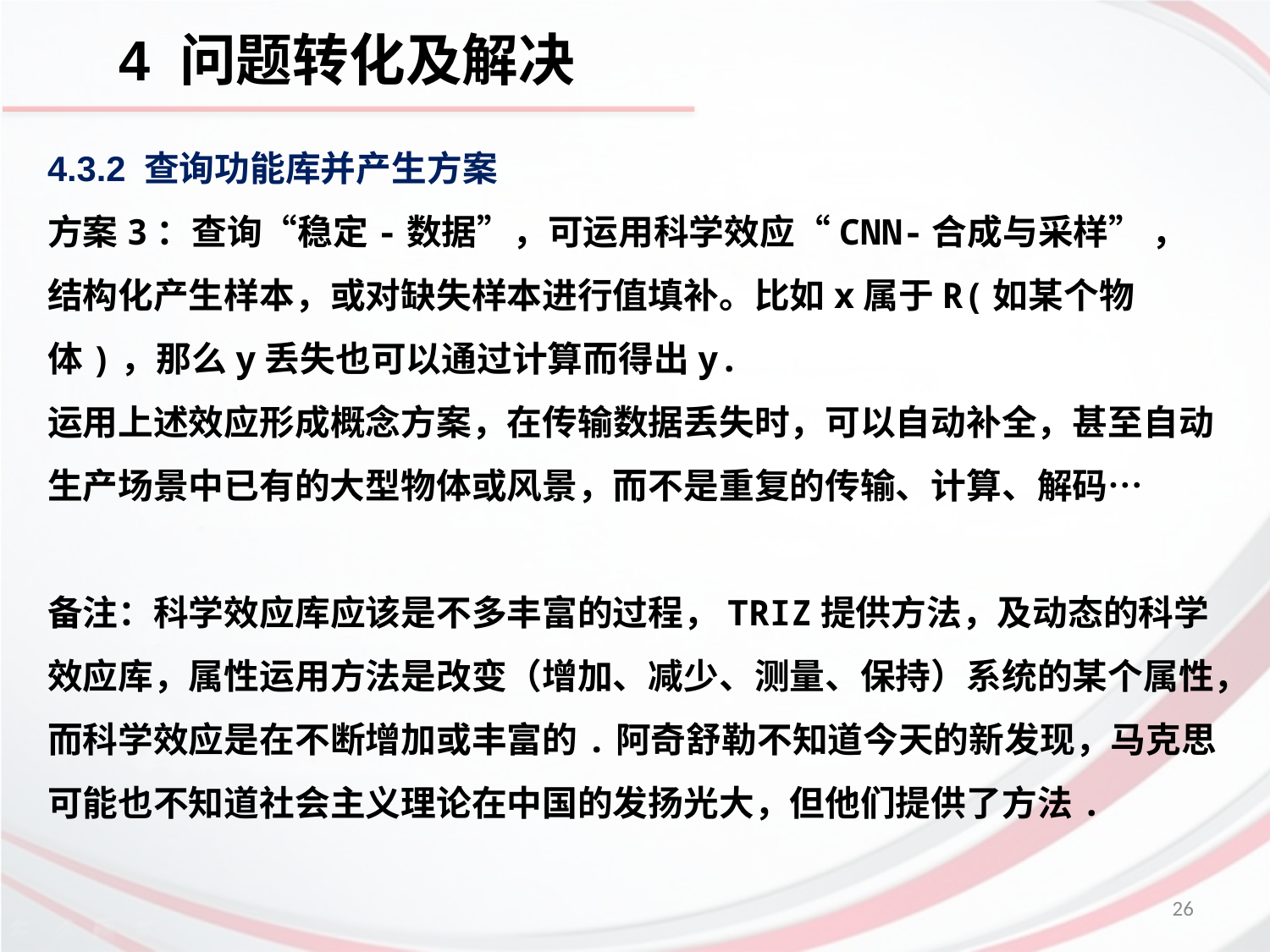

4 问题转化及解决
4.3.2 查询功能库并产生方案
方案3：查询“稳定-数据”，可运用科学效应“CNN-合成与采样” ，结构化产生样本，或对缺失样本进行值填补。比如x属于R(如某个物体)，那么y丢失也可以通过计算而得出y.
运用上述效应形成概念方案，在传输数据丢失时，可以自动补全，甚至自动生产场景中已有的大型物体或风景，而不是重复的传输、计算、解码…

备注：科学效应库应该是不多丰富的过程，TRIZ提供方法，及动态的科学效应库，属性运用方法是改变（增加、减少、测量、保持）系统的某个属性，而科学效应是在不断增加或丰富的.阿奇舒勒不知道今天的新发现，马克思可能也不知道社会主义理论在中国的发扬光大，但他们提供了方法.
26